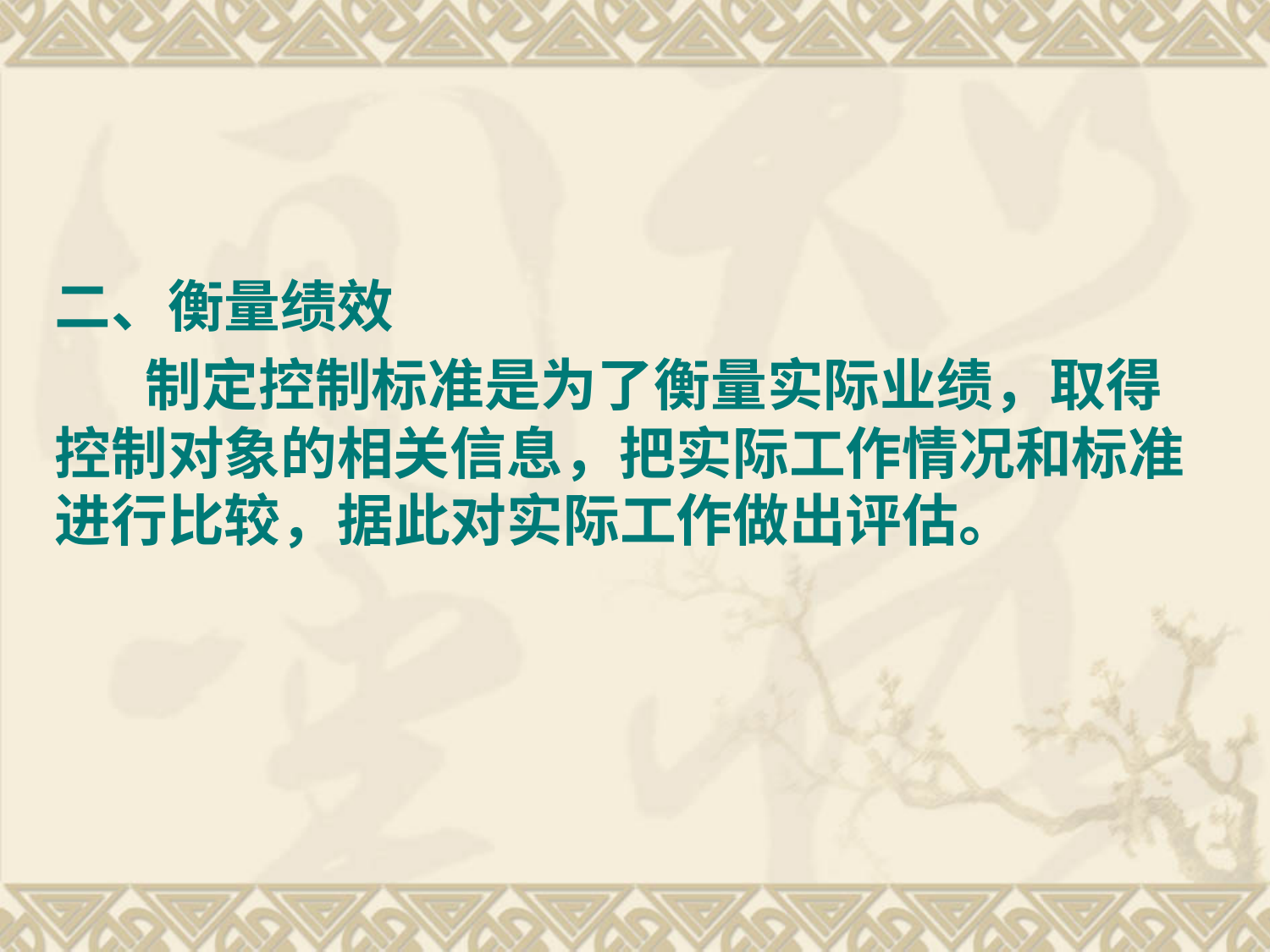

#
二、衡量绩效
      制定控制标准是为了衡量实际业绩，取得控制对象的相关信息，把实际工作情况和标准进行比较，据此对实际工作做出评估。